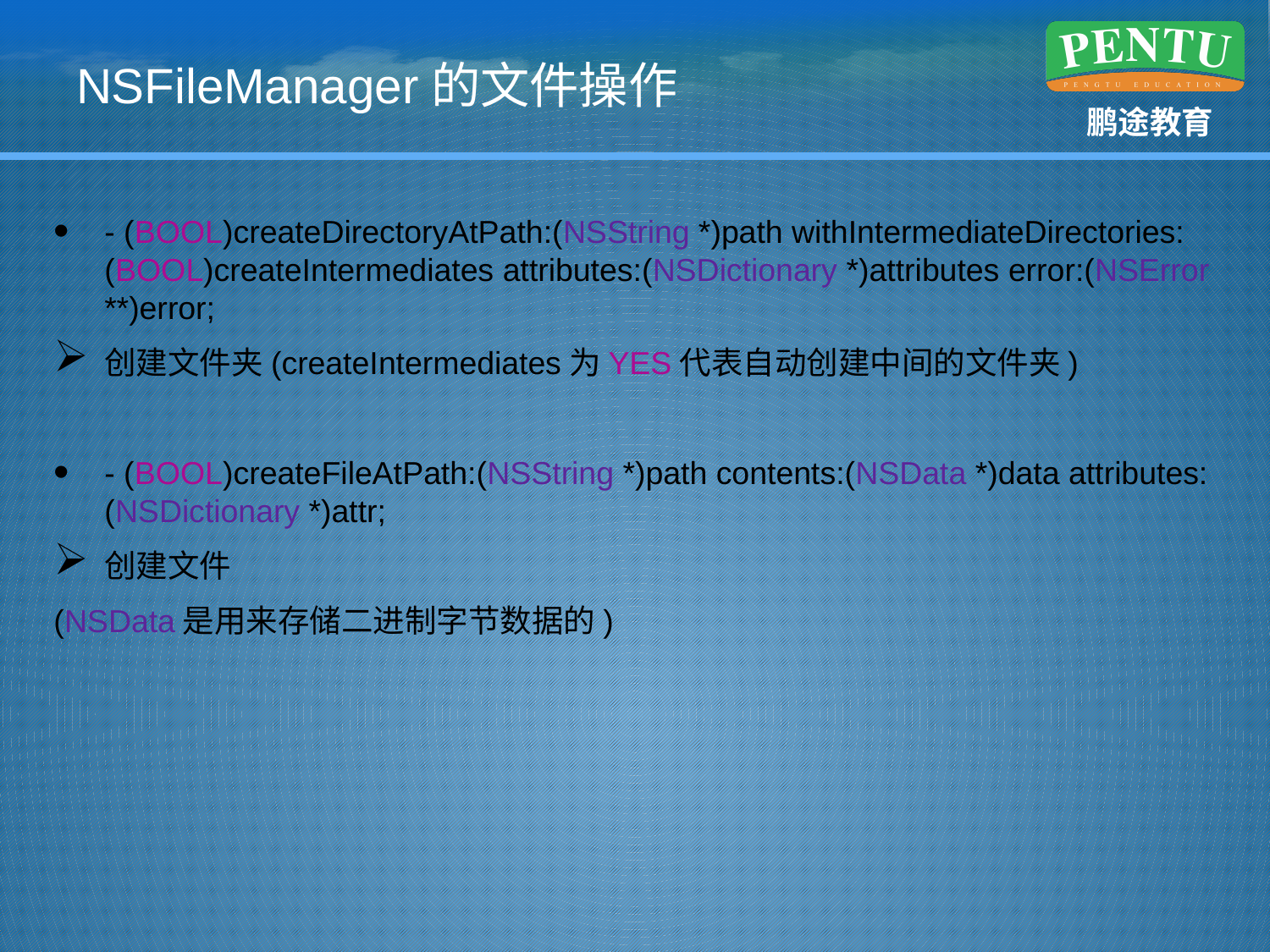

# NSFileManager的文件操作
- (BOOL)createDirectoryAtPath:(NSString *)path withIntermediateDirectories:(BOOL)createIntermediates attributes:(NSDictionary *)attributes error:(NSError **)error;
创建文件夹(createIntermediates为YES代表自动创建中间的文件夹)

- (BOOL)createFileAtPath:(NSString *)path contents:(NSData *)data attributes:(NSDictionary *)attr;
创建文件
(NSData是用来存储二进制字节数据的)